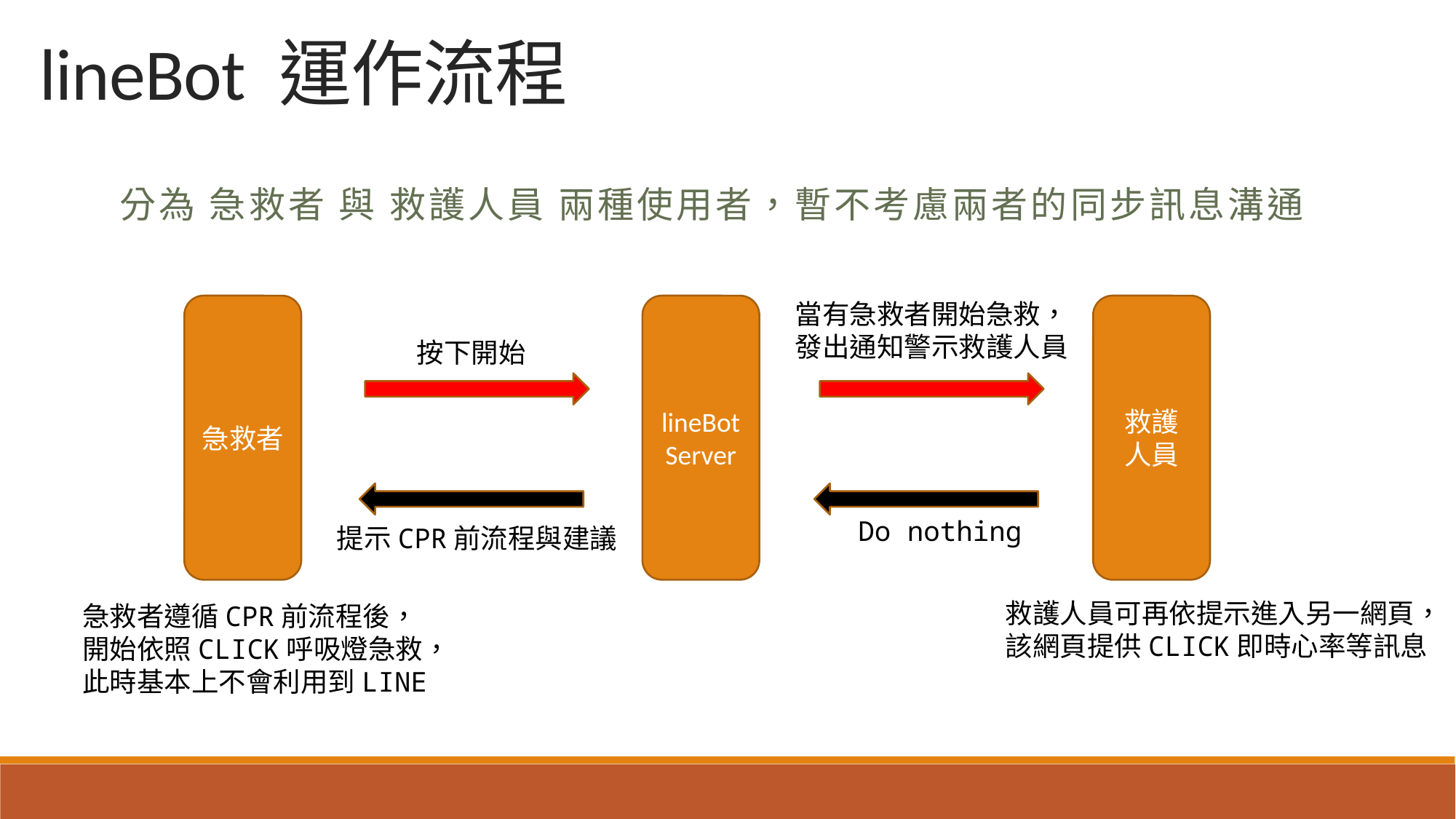

# lineBot 運作流程
分為 急救者 與 救護人員 兩種使用者，暫不考慮兩者的同步訊息溝通
當有急救者開始急救，
發出通知警示救護人員
急救者
lineBot Server
救護
人員
按下開始

Do nothing
提示CPR前流程與建議
救護人員可再依提示進入另一網頁，
該網頁提供CLICK即時心率等訊息
急救者遵循CPR前流程後，
開始依照CLICK呼吸燈急救，
此時基本上不會利用到LINE